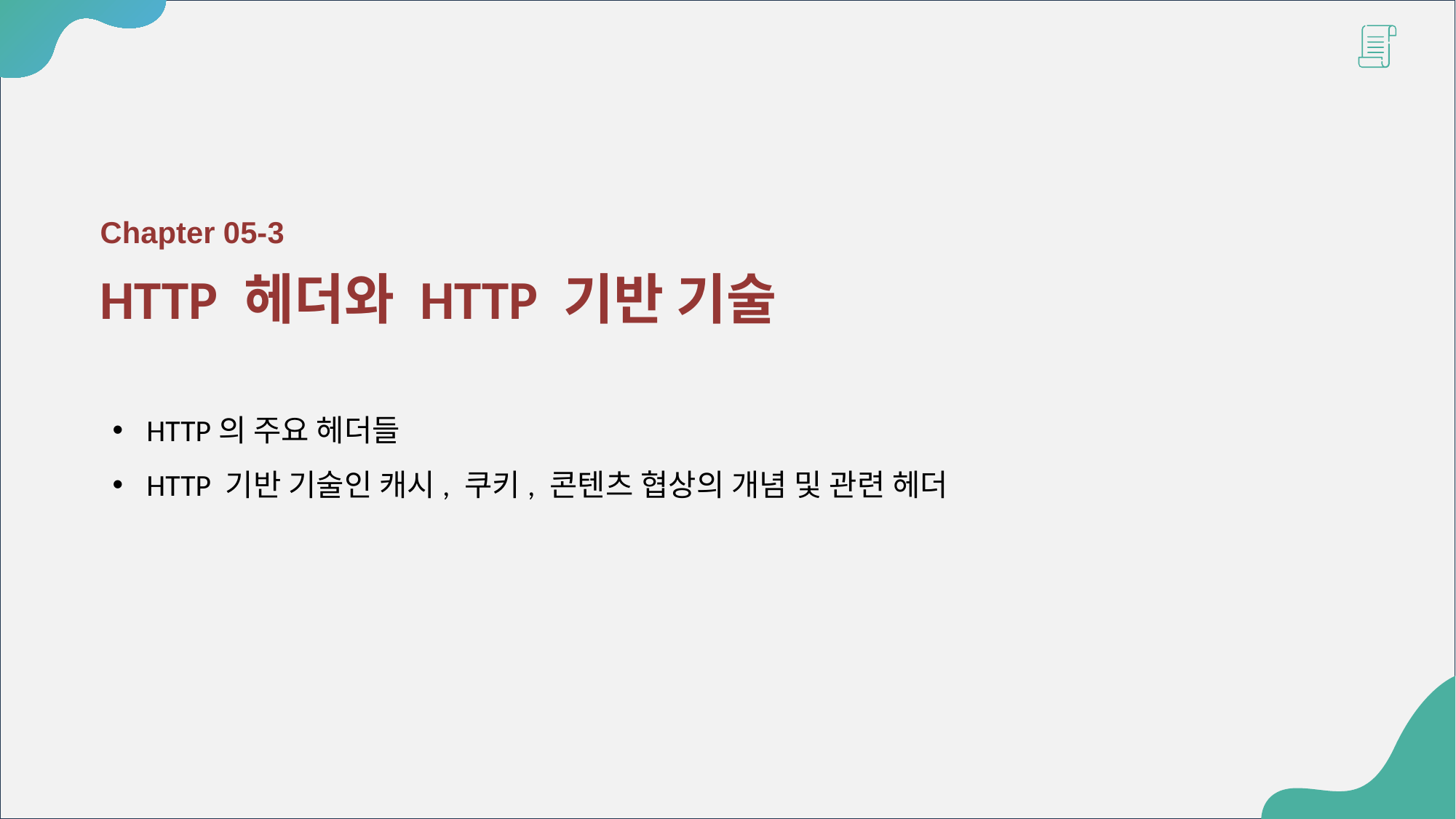

Chapter 05-3
HTTP 헤더와 HTTP 기반 기술
HTTP의 주요 헤더들
HTTP 기반 기술인 캐시, 쿠키, 콘텐츠 협상의 개념 및 관련 헤더